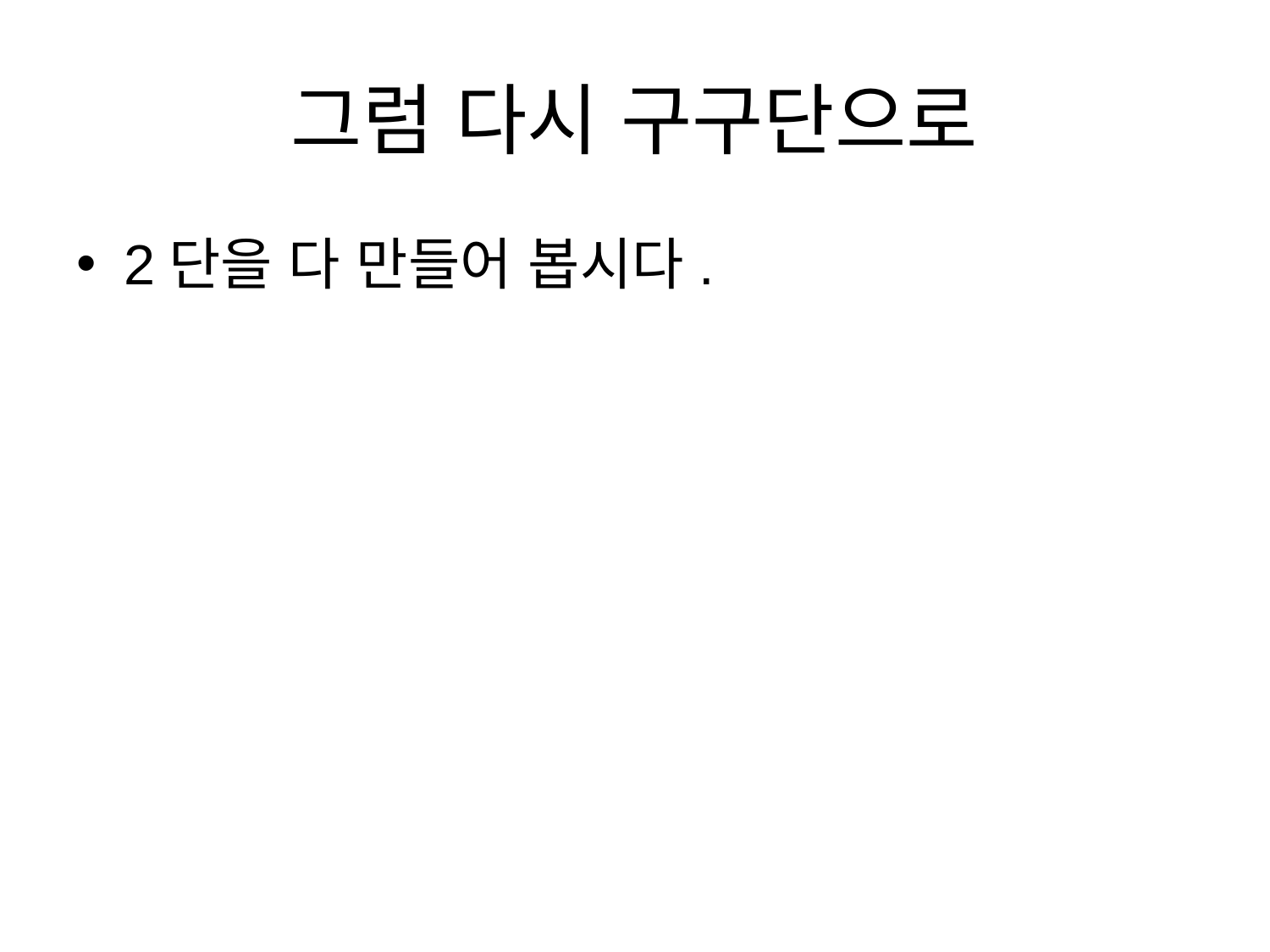

# 그럼 다시 구구단으로
2단을 다 만들어 봅시다.